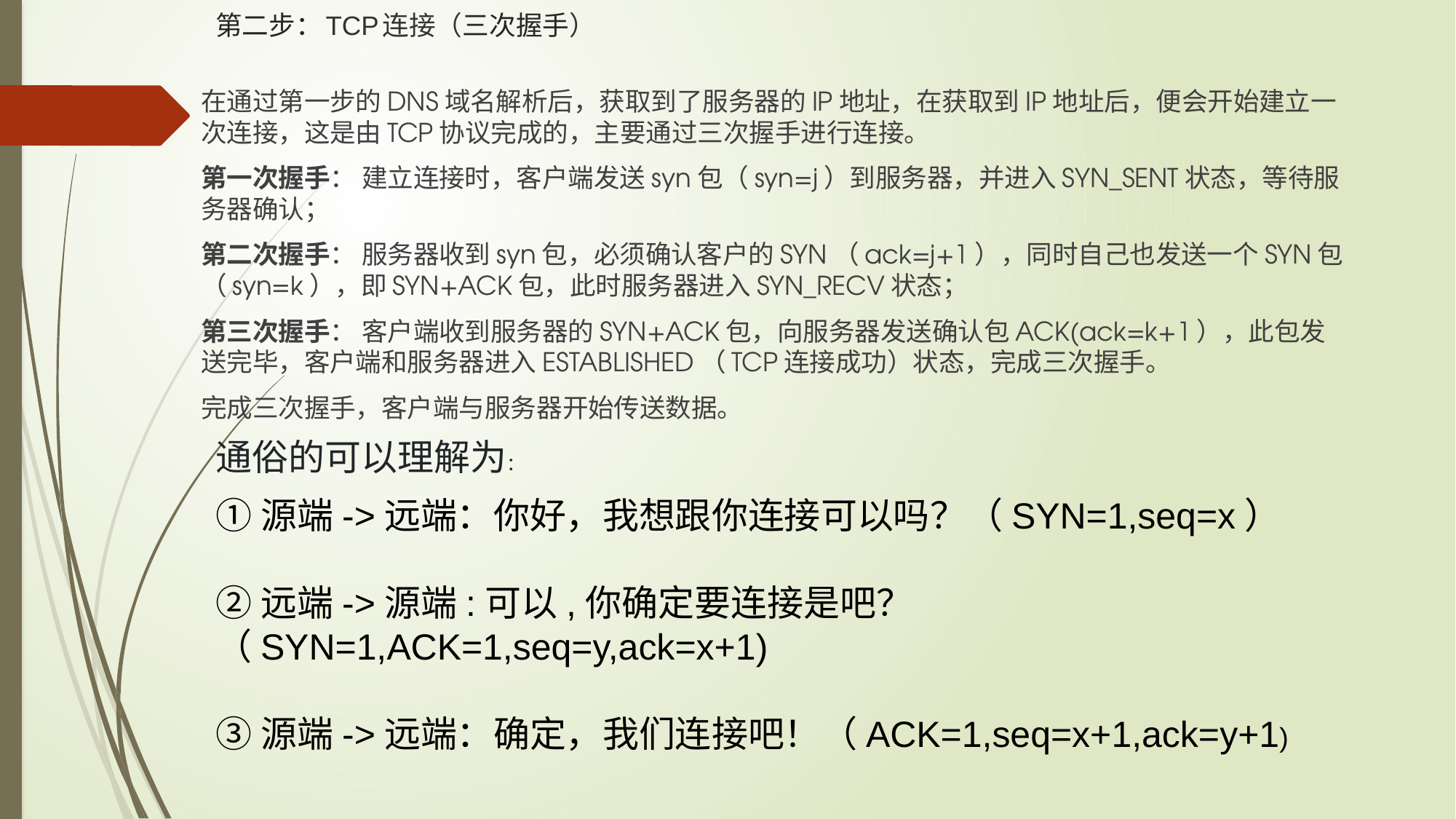

# 第二步：TCP连接（三次握手）
在通过第一步的DNS域名解析后，获取到了服务器的IP地址，在获取到IP地址后，便会开始建立一次连接，这是由TCP协议完成的，主要通过三次握手进行连接。
第一次握手： 建立连接时，客户端发送syn包（syn=j）到服务器，并进入SYN_SENT状态，等待服务器确认；
第二次握手： 服务器收到syn包，必须确认客户的SYN（ack=j+1），同时自己也发送一个SYN包（syn=k），即SYN+ACK包，此时服务器进入SYN_RECV状态；
第三次握手： 客户端收到服务器的SYN+ACK包，向服务器发送确认包ACK(ack=k+1），此包发送完毕，客户端和服务器进入ESTABLISHED（TCP连接成功）状态，完成三次握手。
完成三次握手，客户端与服务器开始传送数据。
通俗的可以理解为：

①源端->远端：你好，我想跟你连接可以吗？（SYN=1,seq=x）

②远端->源端:可以,你确定要连接是吧？（SYN=1,ACK=1,seq=y,ack=x+1)

③源端->远端：确定，我们连接吧！（ACK=1,seq=x+1,ack=y+1)